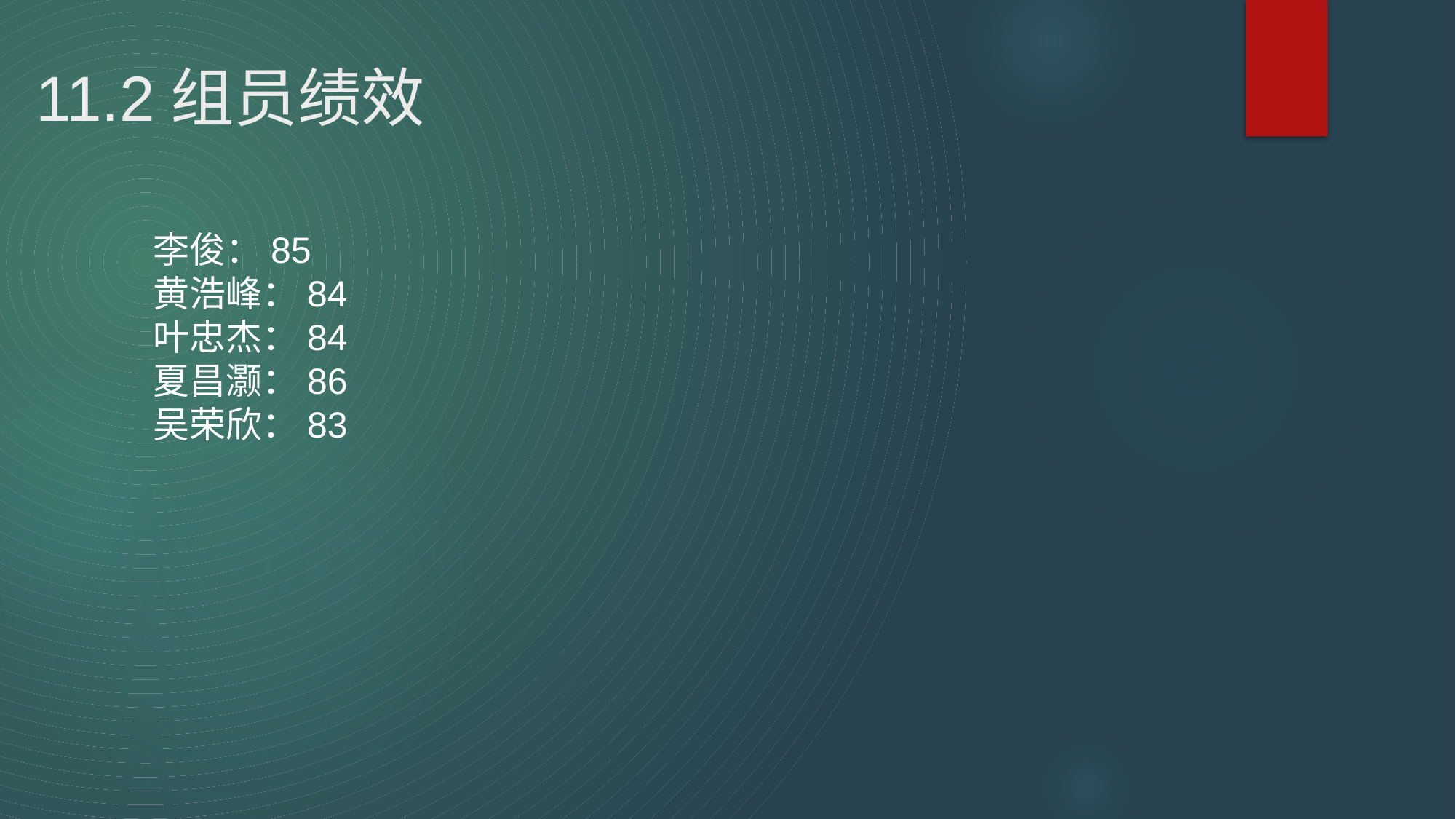

# 11.2组员绩效
李俊：85
黄浩峰：84
叶忠杰：84
夏昌灏：86
吴荣欣：83